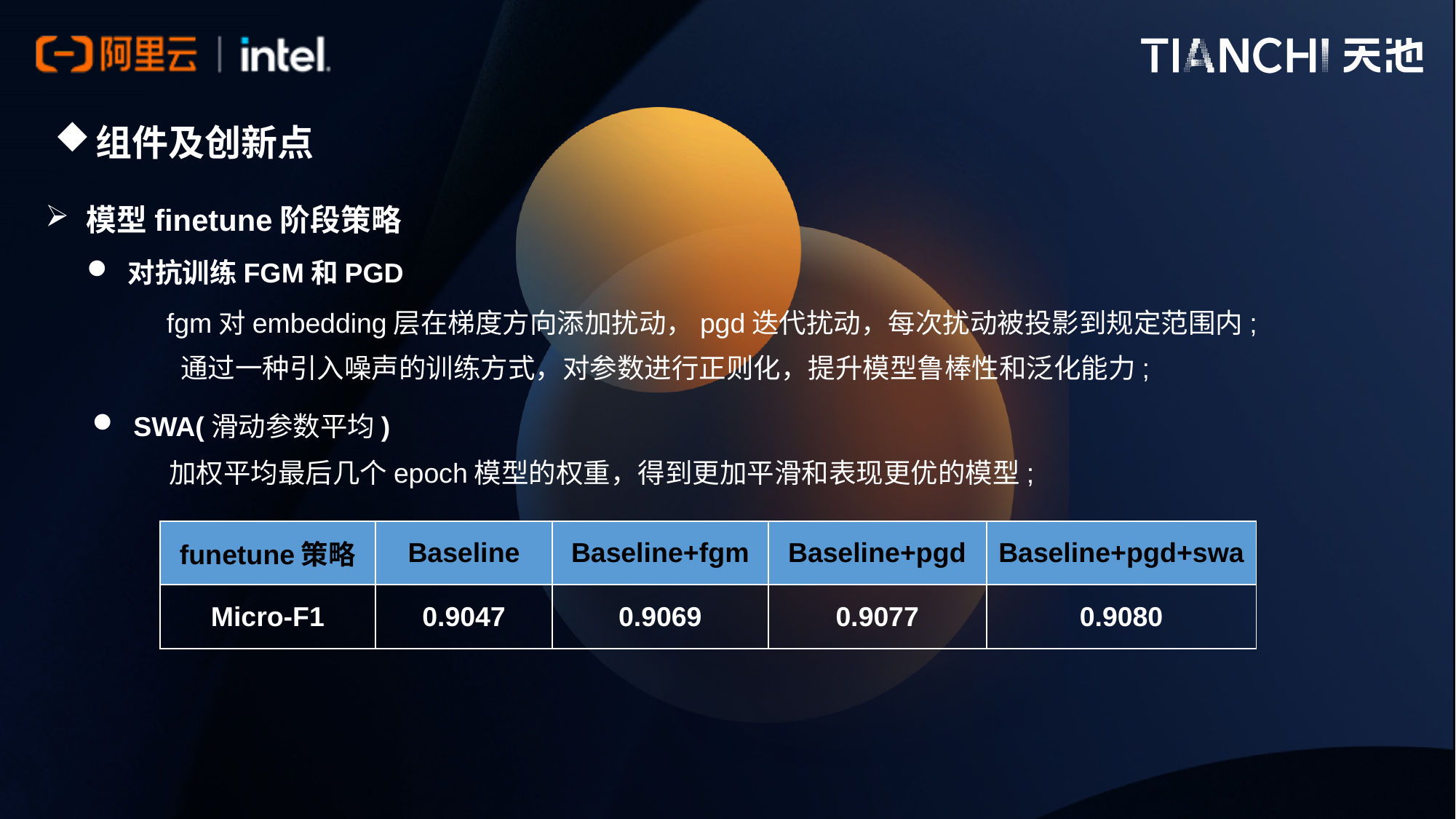

组件及创新点
模型finetune阶段策略
对抗训练FGM和PGD
fgm对embedding层在梯度方向添加扰动，pgd迭代扰动，每次扰动被投影到规定范围内;
通过一种引入噪声的训练方式，对参数进行正则化，提升模型鲁棒性和泛化能力;
SWA(滑动参数平均)
加权平均最后几个epoch模型的权重，得到更加平滑和表现更优的模型;
| funetune策略 | Baseline | Baseline+fgm | Baseline+pgd | Baseline+pgd+swa |
| --- | --- | --- | --- | --- |
| Micro-F1 | 0.9047 | 0.9069 | 0.9077 | 0.9080 |